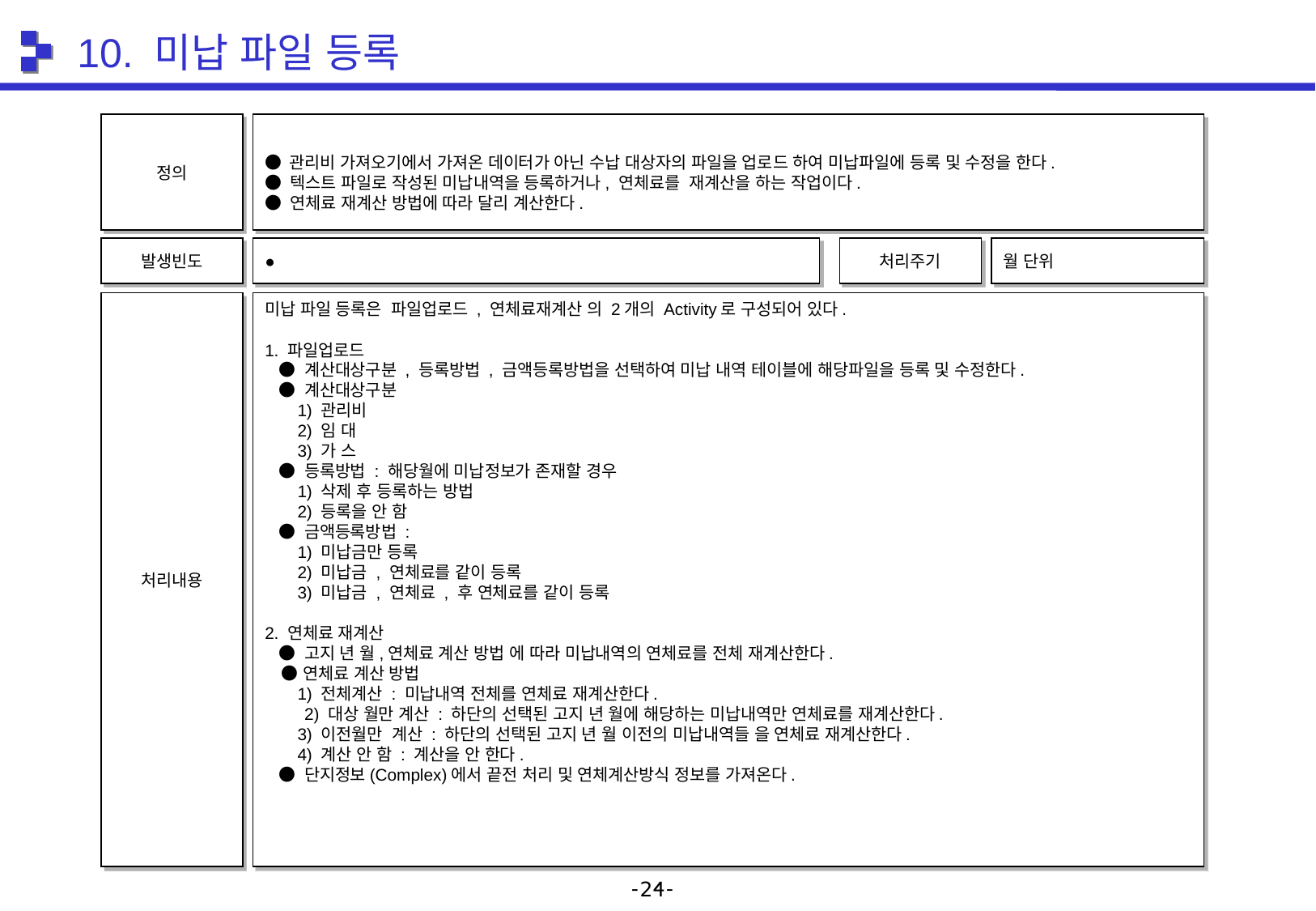

10. 미납 파일 등록
정의

● 관리비 가져오기에서 가져온 데이터가 아닌 수납 대상자의 파일을 업로드 하여 미납파일에 등록 및 수정을 한다.
● 텍스트 파일로 작성된 미납내역을 등록하거나, 연체료를  재계산을 하는 작업이다.
● 연체료 재계산 방법에 따라 달리 계산한다.
발생빈도
●
처리주기
월 단위
처리내용
미납 파일 등록은  파일업로드 , 연체료재계산 의 2개의 Activity로 구성되어 있다.

1. 파일업로드
   ● 계산대상구분 , 등록방법 , 금액등록방법을 선택하여 미납 내역 테이블에 해당파일을 등록 및 수정한다.
   ● 계산대상구분
       1) 관리비
       2) 임 대
       3) 가 스
   ● 등록방법 : 해당월에 미납정보가 존재할 경우
       1) 삭제 후 등록하는 방법
       2) 등록을 안 함
   ● 금액등록방법 :
       1) 미납금만 등록
       2) 미납금 , 연체료를 같이 등록
       3) 미납금 , 연체료 , 후 연체료를 같이 등록

2. 연체료 재계산
   ● 고지 년 월,연체료 계산 방법 에 따라 미납내역의 연체료를 전체 재계산한다.
　● 연체료 계산 방법
       1) 전체계산 : 미납내역 전체를 연체료 재계산한다.
　    2) 대상 월만 계산 : 하단의 선택된 고지 년 월에 해당하는 미납내역만 연체료를 재계산한다.
       3) 이전월만  계산 : 하단의 선택된 고지 년 월 이전의 미납내역들 을 연체료 재계산한다.
       4) 계산 안 함 : 계산을 안 한다.
   ● 단지정보(Complex)에서 끝전 처리 및 연체계산방식 정보를 가져온다.